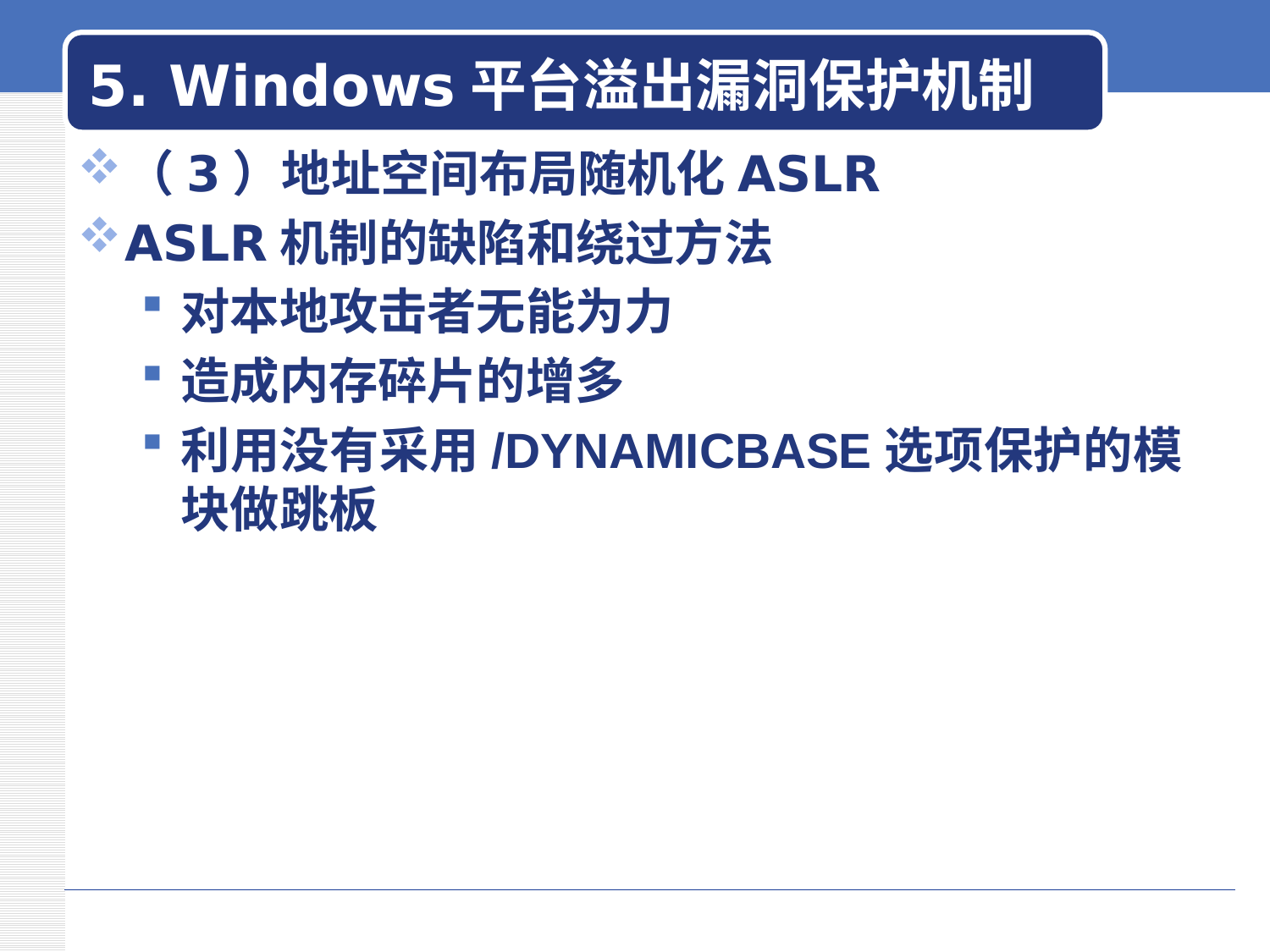

# 5. Windows平台溢出漏洞保护机制
（3）地址空间布局随机化ASLR
ASLR机制的缺陷和绕过方法
对本地攻击者无能为力
造成内存碎片的增多
利用没有采用/DYNAMICBASE选项保护的模块做跳板